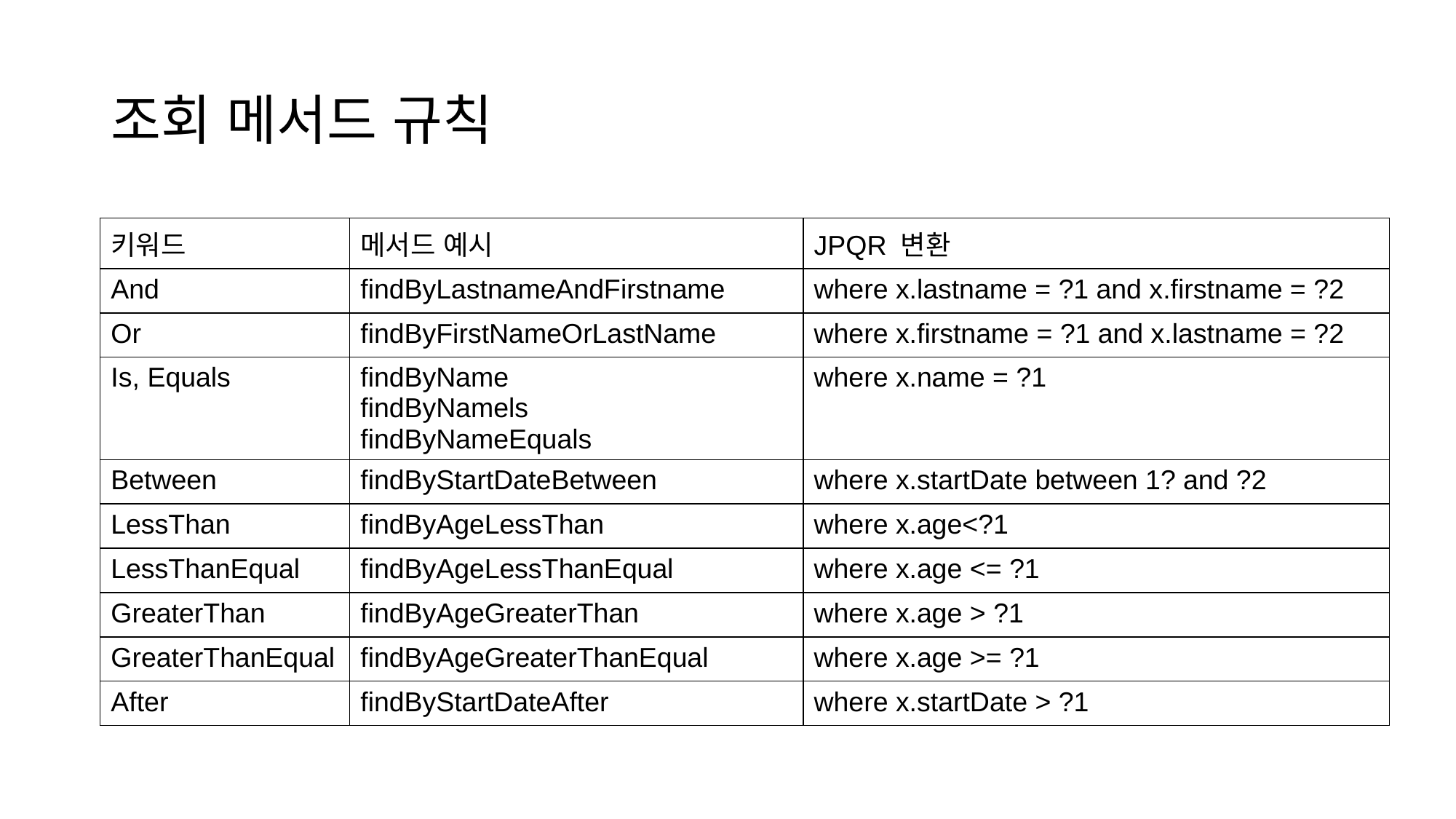

# 조회 메서드 규칙
| 키워드 | 메서드 예시 | JPQR 변환 |
| --- | --- | --- |
| And | findByLastnameAndFirstname | where x.lastname = ?1 and x.firstname = ?2 |
| Or | findByFirstNameOrLastName | where x.firstname = ?1 and x.lastname = ?2 |
| Is, Equals | findByName findByNamels findByNameEquals | where x.name = ?1 |
| Between | findByStartDateBetween | where x.startDate between 1? and ?2 |
| LessThan | findByAgeLessThan | where x.age<?1 |
| LessThanEqual | findByAgeLessThanEqual | where x.age <= ?1 |
| GreaterThan | findByAgeGreaterThan | where x.age > ?1 |
| GreaterThanEqual | findByAgeGreaterThanEqual | where x.age >= ?1 |
| After | findByStartDateAfter | where x.startDate > ?1 |